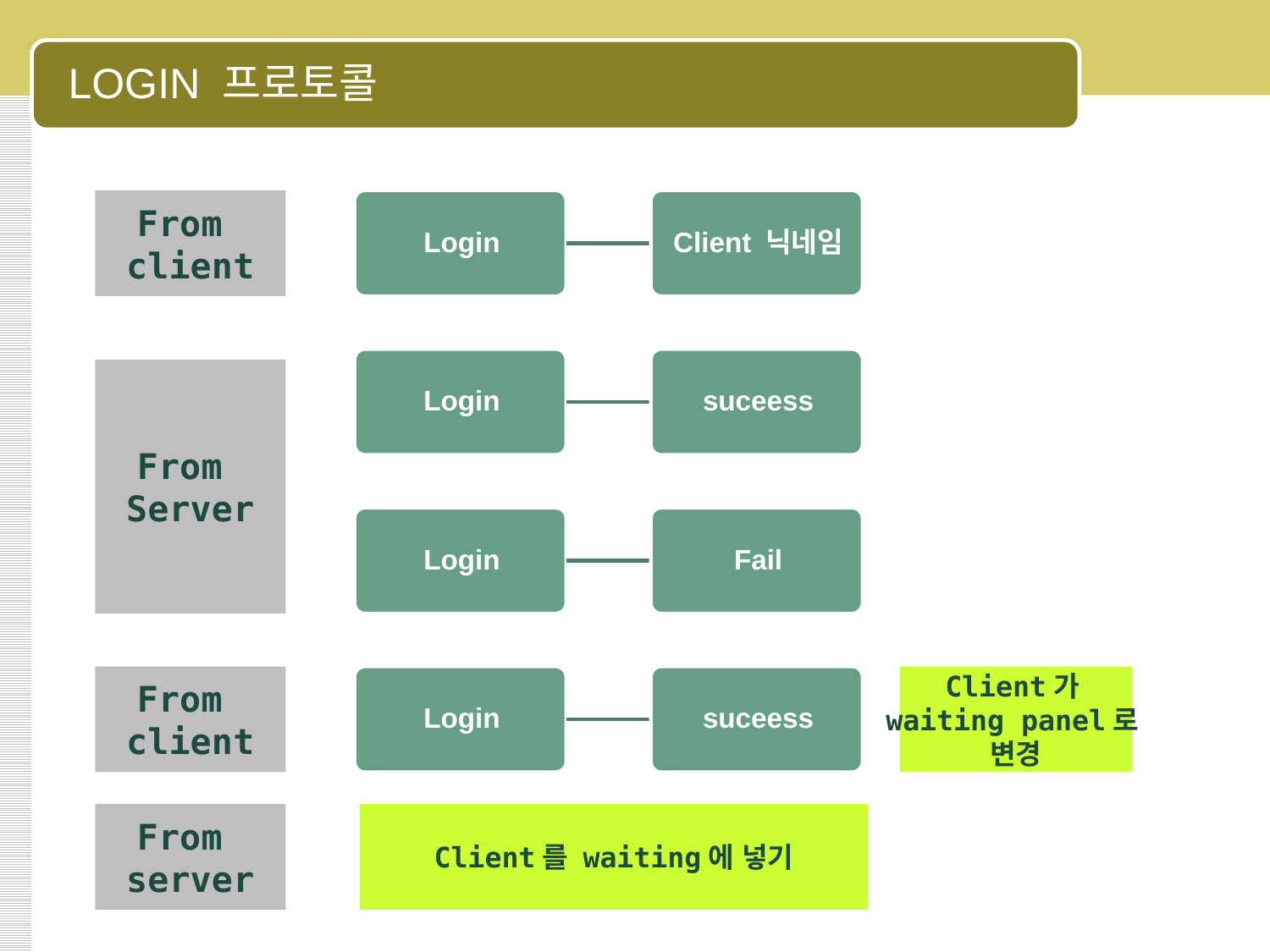

# LOGIN 프로토콜
From
client
Login

Client 닉네임
Login

suceess
From
Server
Login

Fail
From
client
Login

suceess
Client가
waiting panel로
변경
From
server
Client를 waiting에 넣기